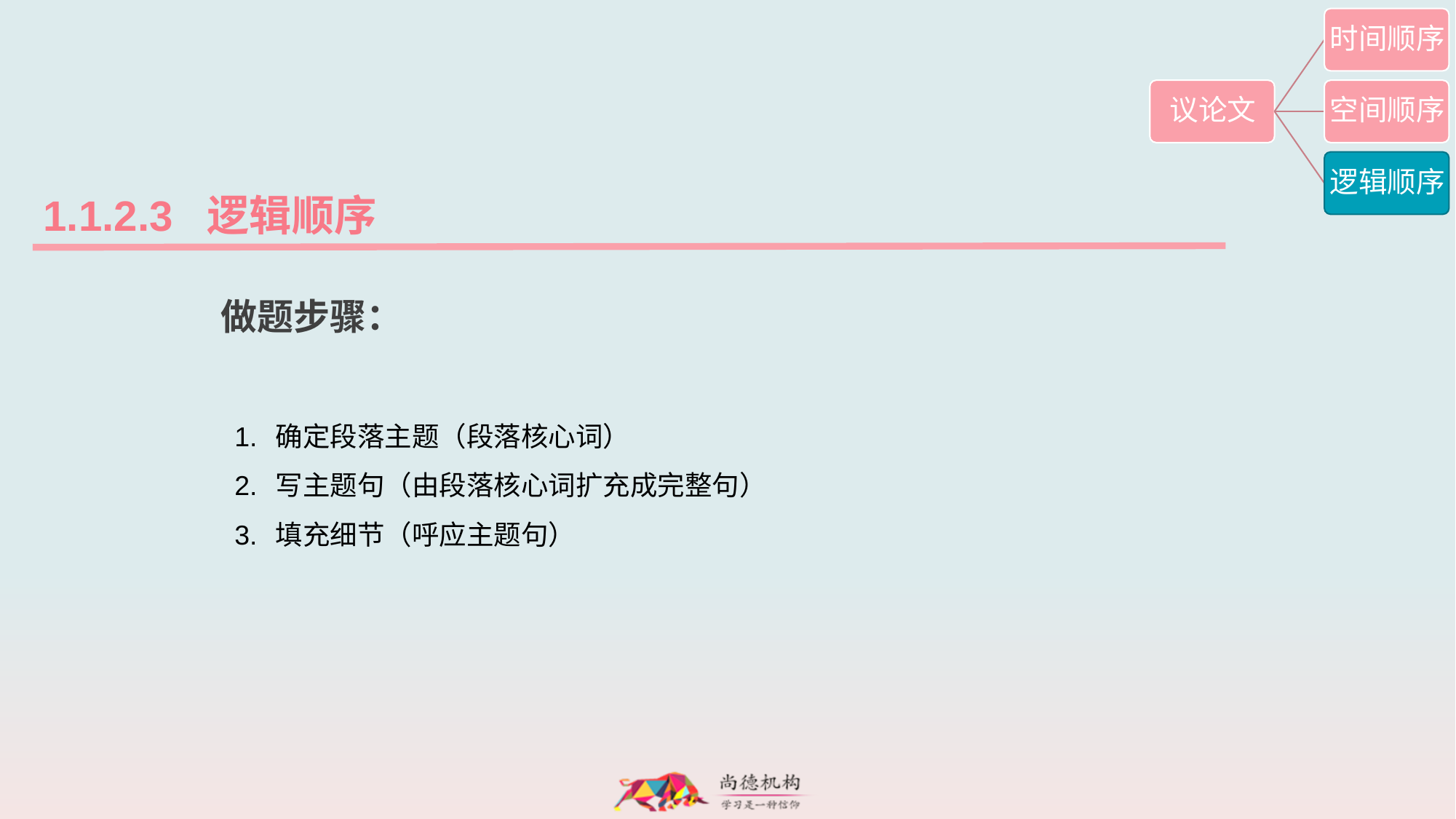

议论文

时间顺序

空间顺序

逻辑顺序
1.1.2.3  逻辑顺序
做题步骤：

确定段落主题（段落核心词）
写主题句（由段落核心词扩充成完整句）
填充细节（呼应主题句）